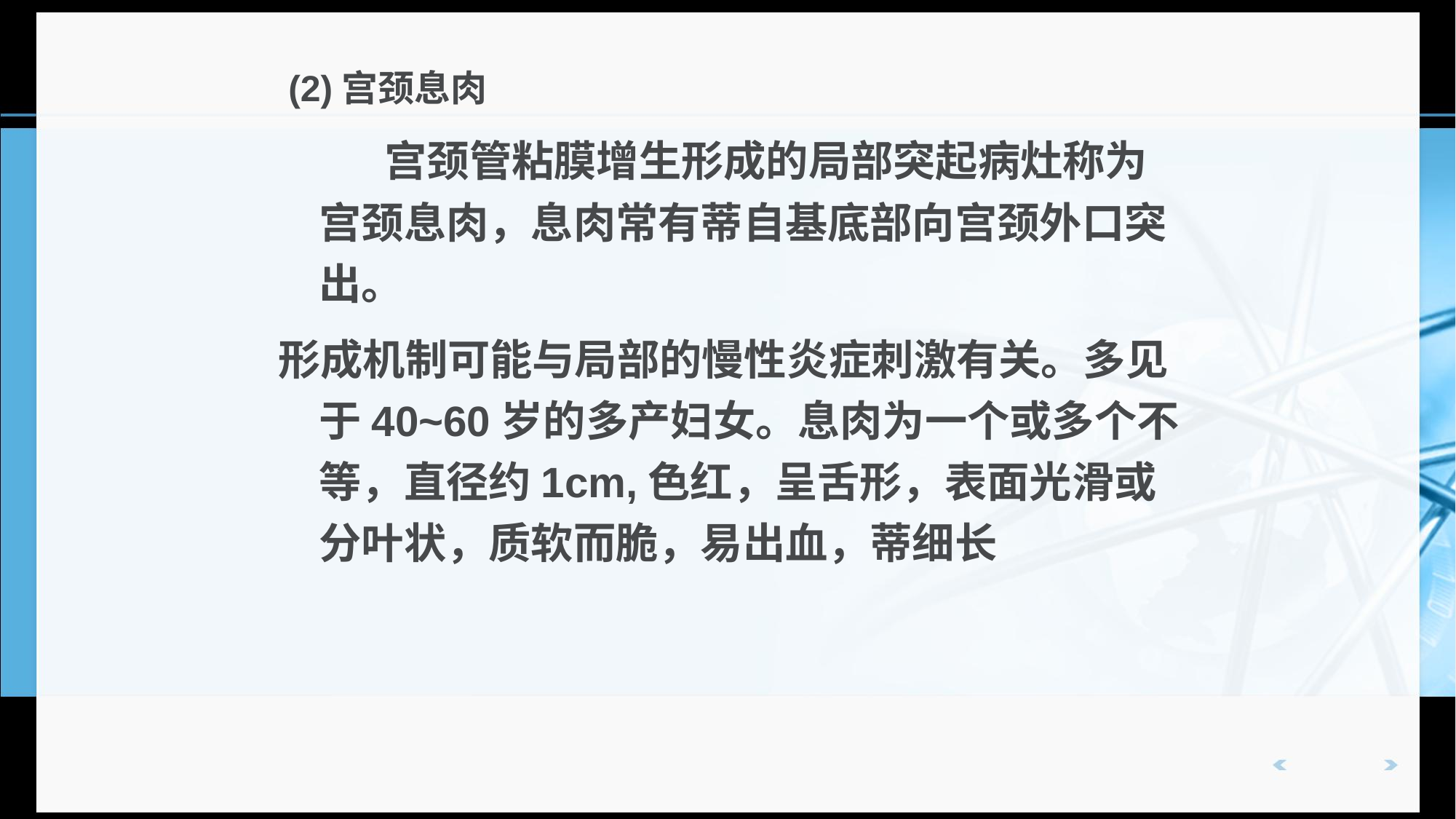

(2)宫颈息肉
          宫颈管粘膜增生形成的局部突起病灶称为宫颈息肉，息肉常有蒂自基底部向宫颈外口突出。
形成机制可能与局部的慢性炎症刺激有关。多见于40~60岁的多产妇女。息肉为一个或多个不等，直径约1cm,色红，呈舌形，表面光滑或分叶状，质软而脆，易出血，蒂细长